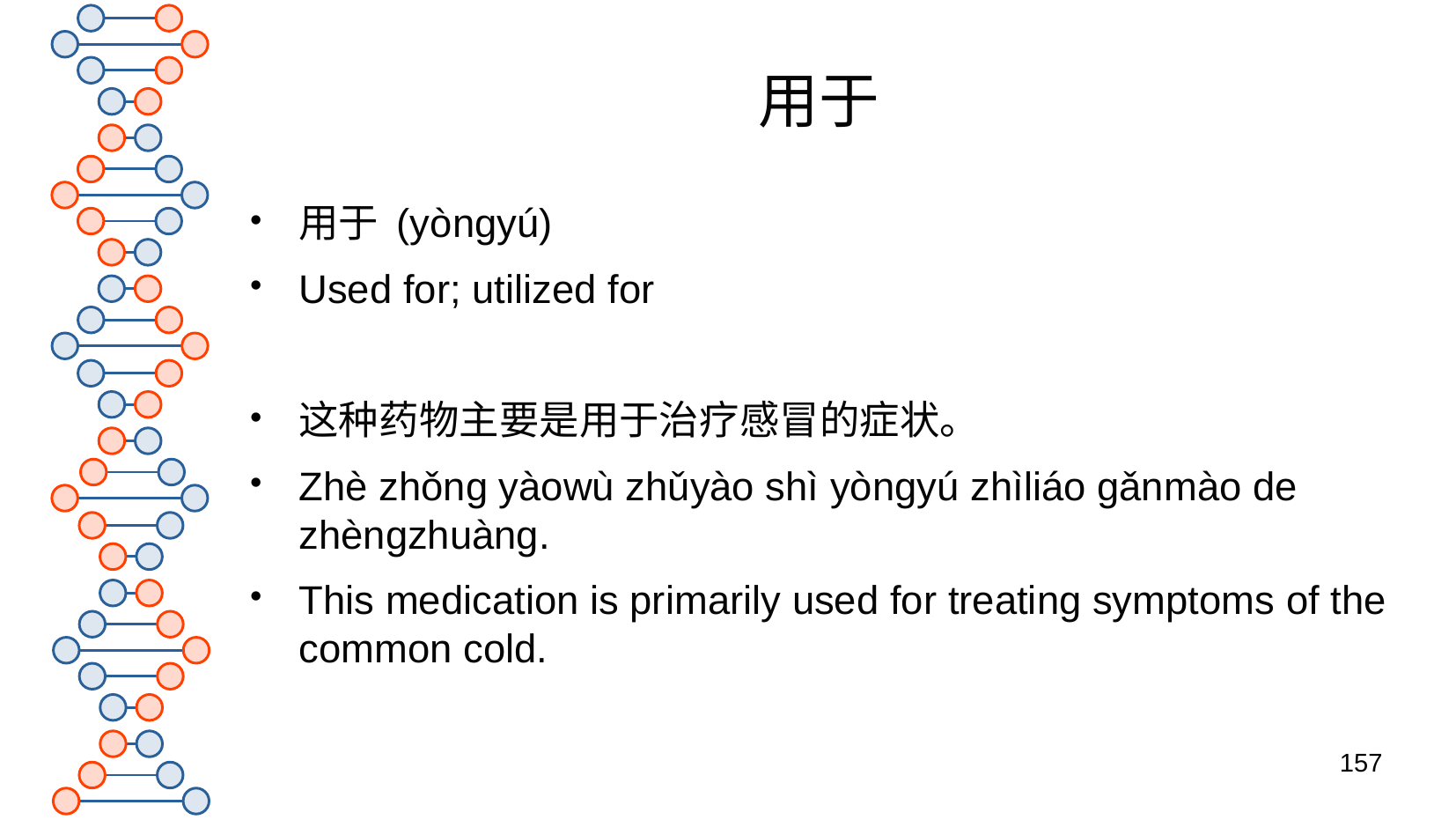

# 用于
用于 (yòngyú)
Used for; utilized for

这种药物主要是用于治疗感冒的症状。
Zhè zhǒng yàowù zhǔyào shì yòngyú zhìliáo gǎnmào de zhèngzhuàng.
This medication is primarily used for treating symptoms of the common cold.

157